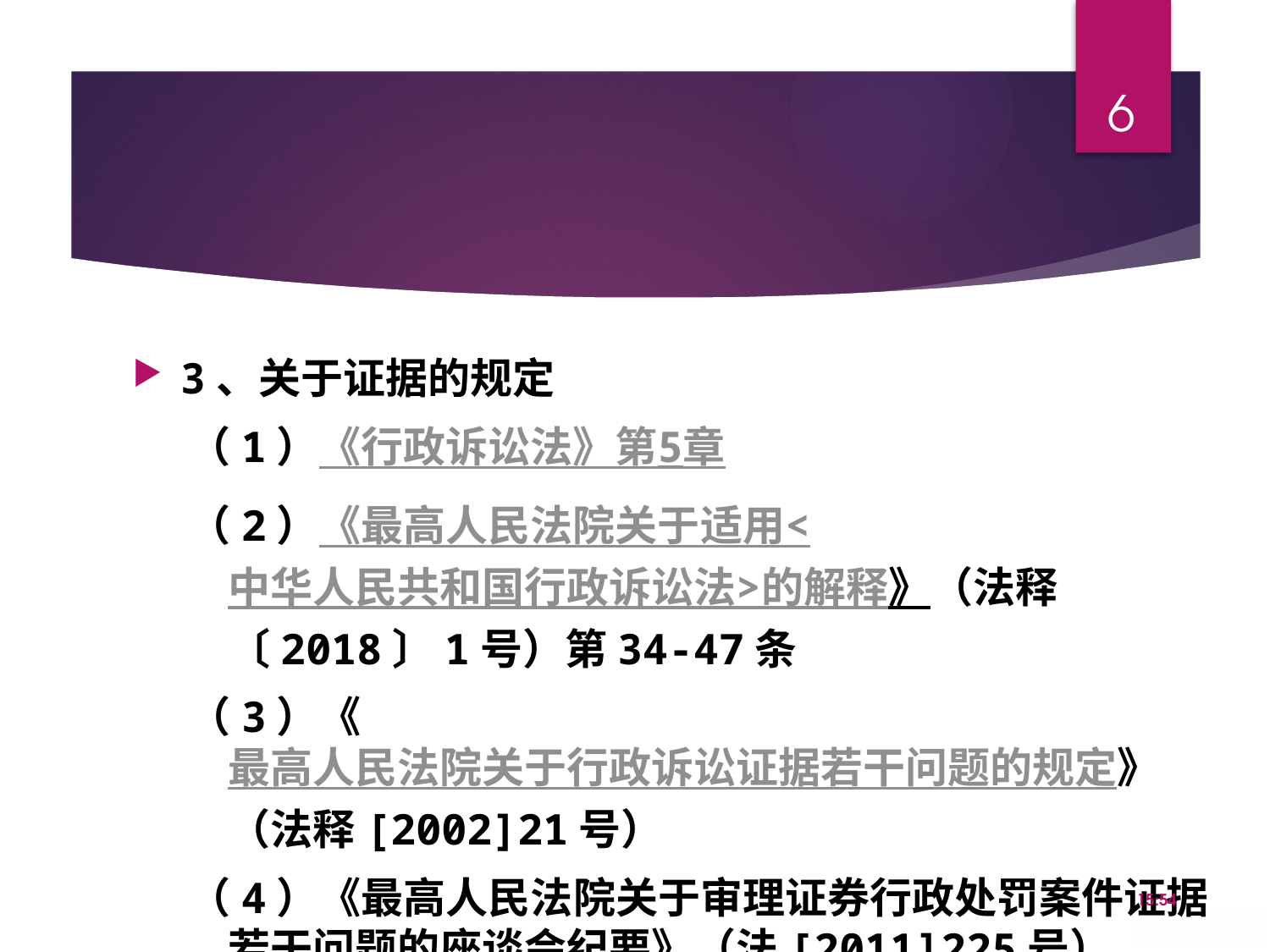

6
#
3、关于证据的规定
（1）《行政诉讼法》第5章
（2）《最高人民法院关于适用<中华人民共和国行政诉讼法>的解释》（法释〔2018〕1号）第34-47条
（3）《最高人民法院关于行政诉讼证据若干问题的规定》（法释[2002]21号）
（4）《最高人民法院关于审理证券行政处罚案件证据若干问题的座谈会纪要》（法[2011]225号）

15:54